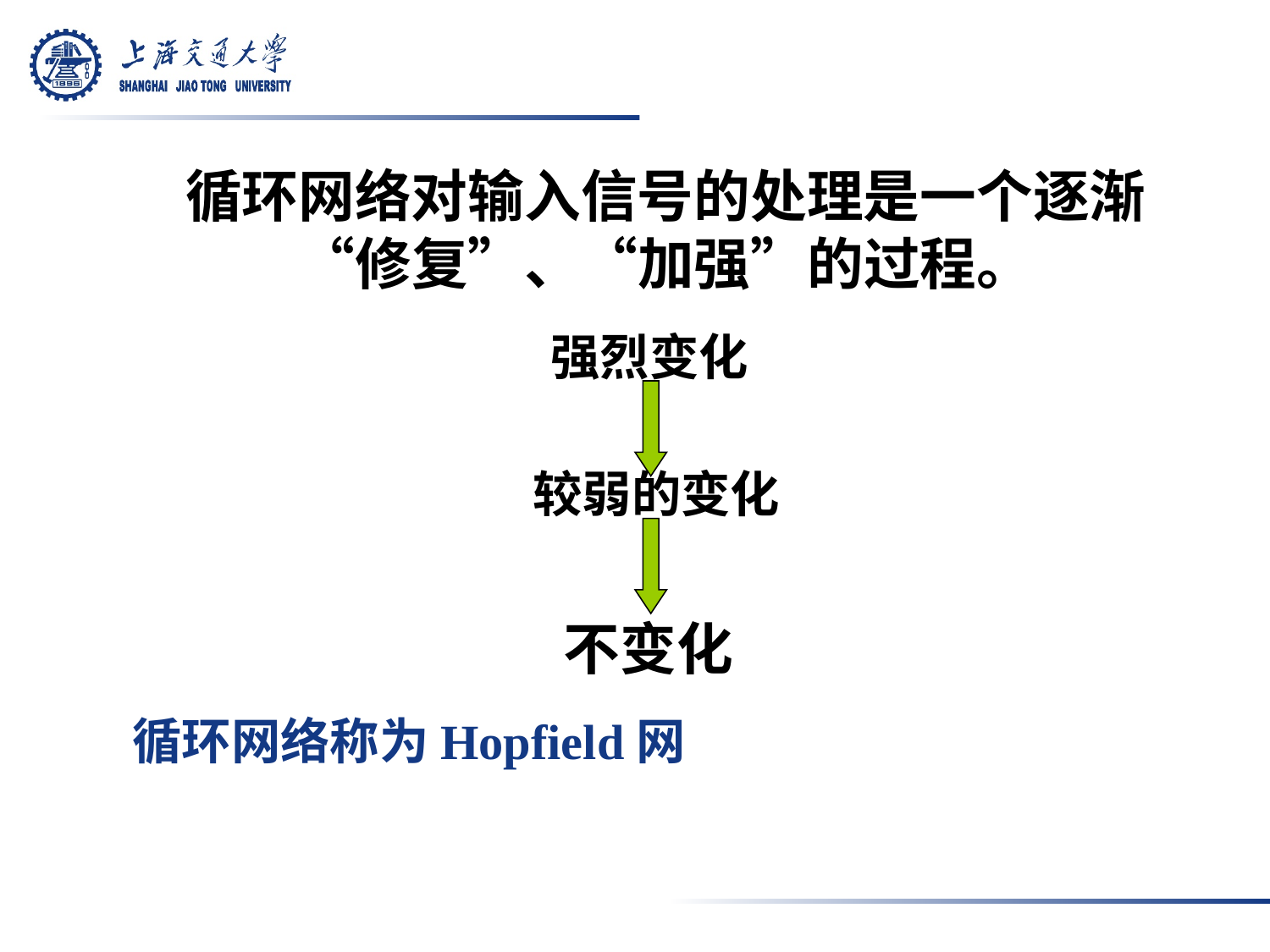

循环网络对输入信号的处理是一个逐渐“修复”、“加强”的过程。
强烈变化

较弱的变化

不变化
    循环网络称为Hopfield网